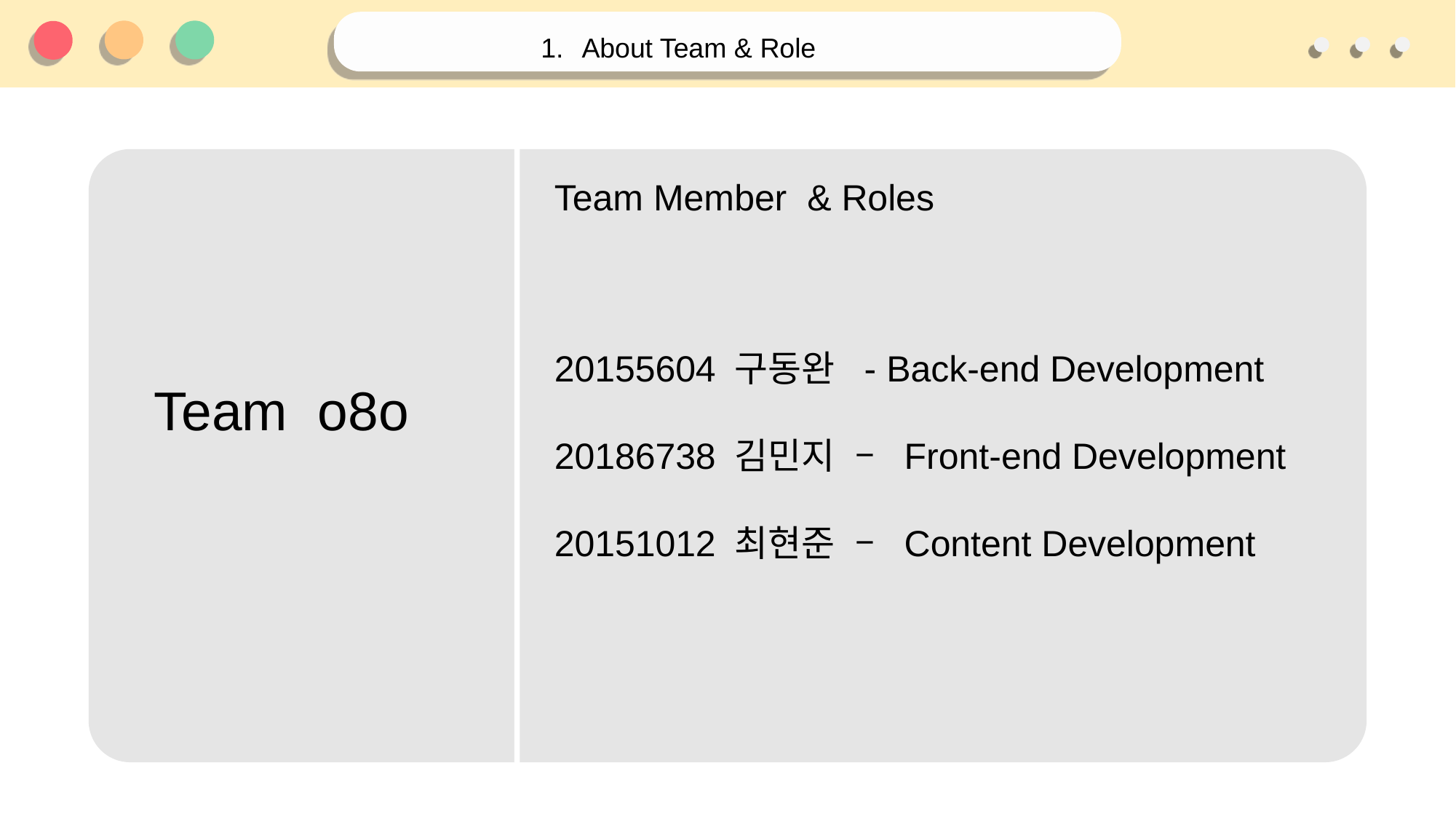

About Team & Role

Team Member  & Roles
20155604 구동완  - Back-end Development

20186738 김민지  –  Front-end Development

20151012 최현준  –  Content Development
Team  o8o